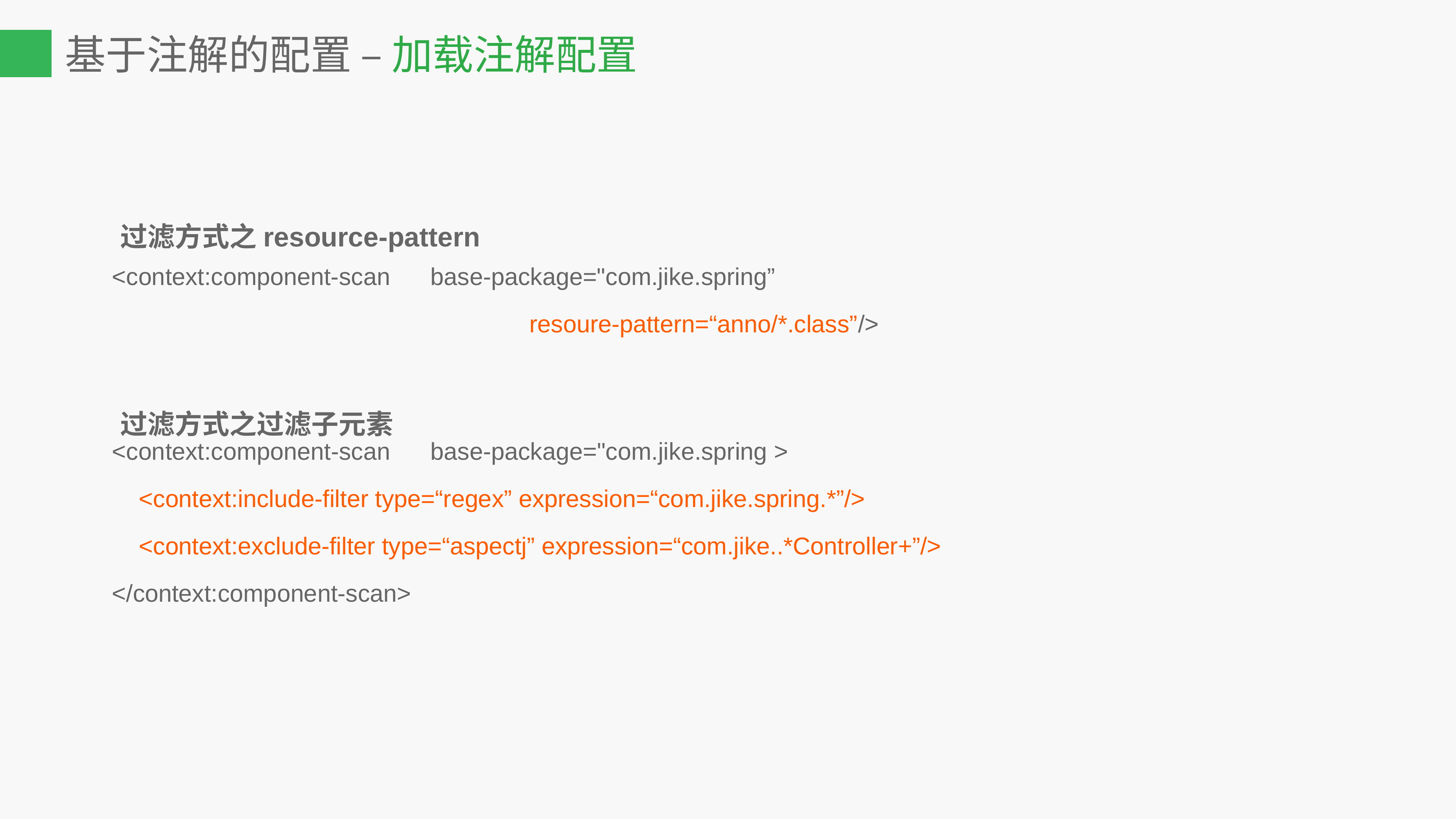

基于注解的配置 – 加载注解配置

过滤方式之resource-pattern

<context:component-scan      base-package="com.jike.spring”
                                                              resoure-pattern=“anno/*.class”/>
过滤方式之过滤子元素
<context:component-scan      base-package="com.jike.spring >
    <context:include-filter type=“regex” expression=“com.jike.spring.*”/>
    <context:exclude-filter type=“aspectj” expression=“com.jike..*Controller+”/>
</context:component-scan>